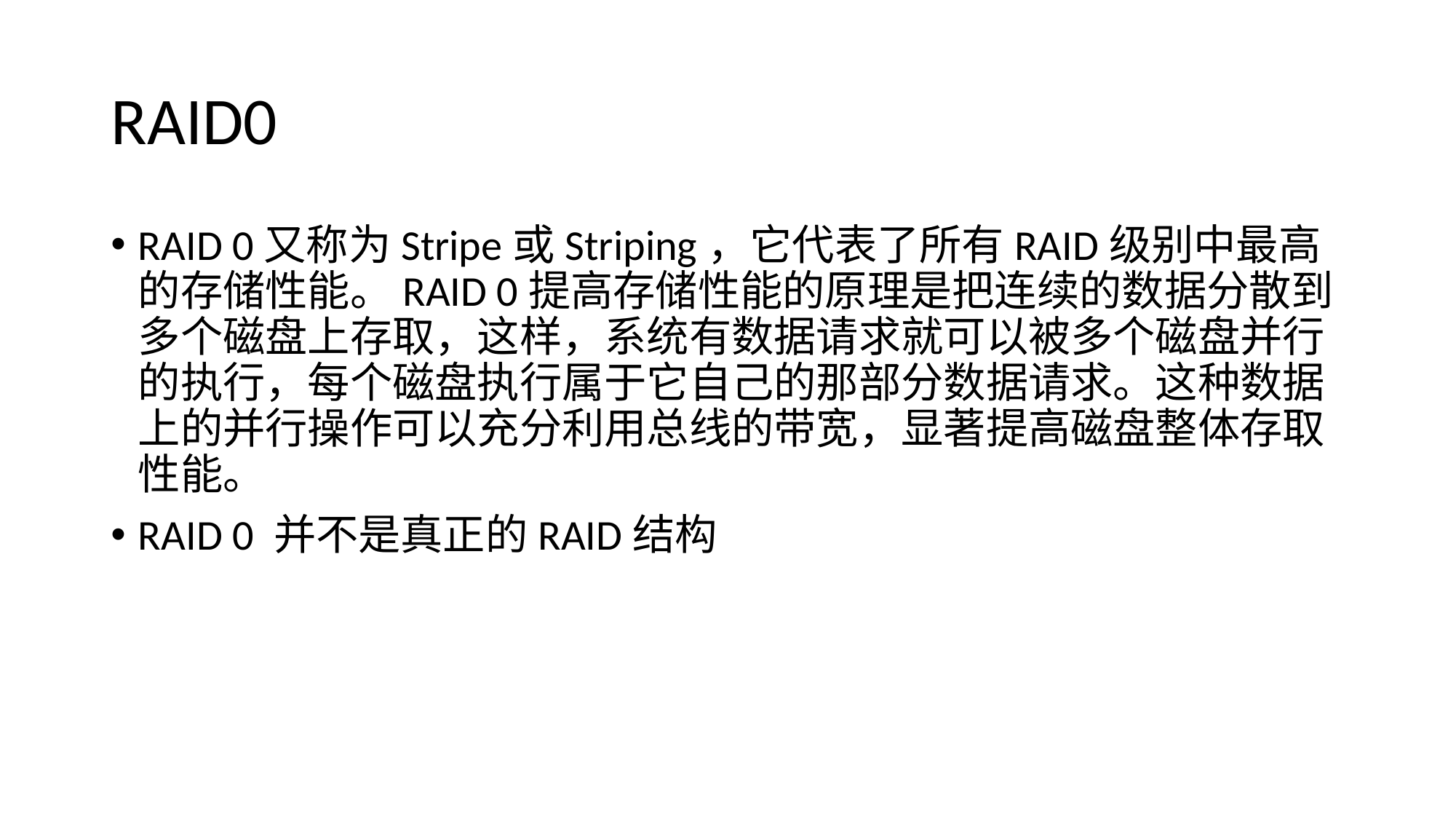

# RAID0
RAID 0又称为Stripe或Striping，它代表了所有RAID级别中最高的存储性能。RAID 0提高存储性能的原理是把连续的数据分散到多个磁盘上存取，这样，系统有数据请求就可以被多个磁盘并行的执行，每个磁盘执行属于它自己的那部分数据请求。这种数据上的并行操作可以充分利用总线的带宽，显著提高磁盘整体存取性能。
RAID 0 并不是真正的RAID结构